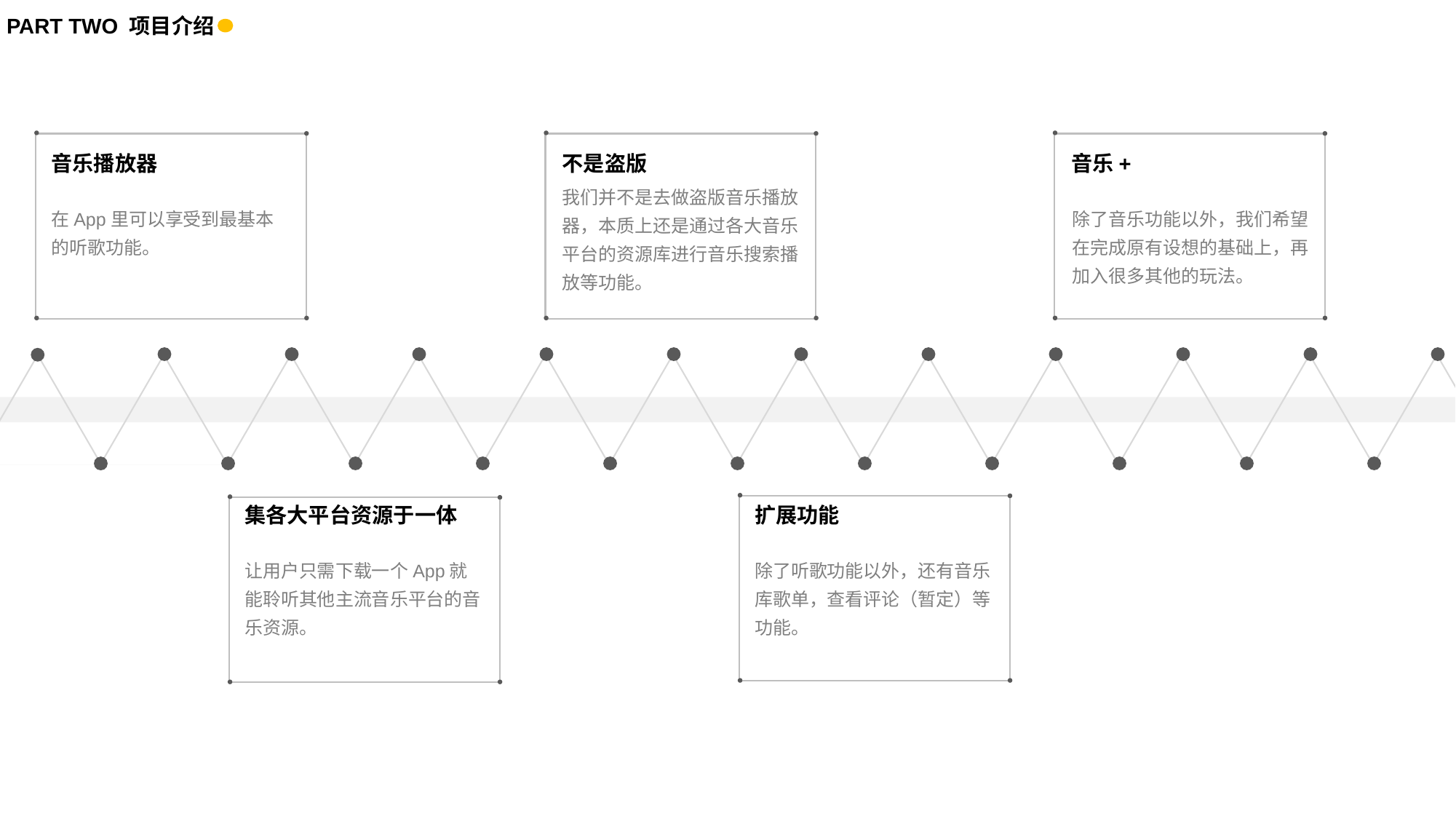

PART TWO 项目介绍

音乐播放器
不是盗版
音乐+

在App里可以享受到最基本的听歌功能。

我们并不是去做盗版音乐播放器，本质上还是通过各大音乐平台的资源库进行音乐搜索播放等功能。

除了音乐功能以外，我们希望在完成原有设想的基础上，再加入很多其他的玩法。

集各大平台资源于一体
扩展功能

让用户只需下载一个App就能聆听其他主流音乐平台的音乐资源。

除了听歌功能以外，还有音乐库歌单，查看评论（暂定）等功能。